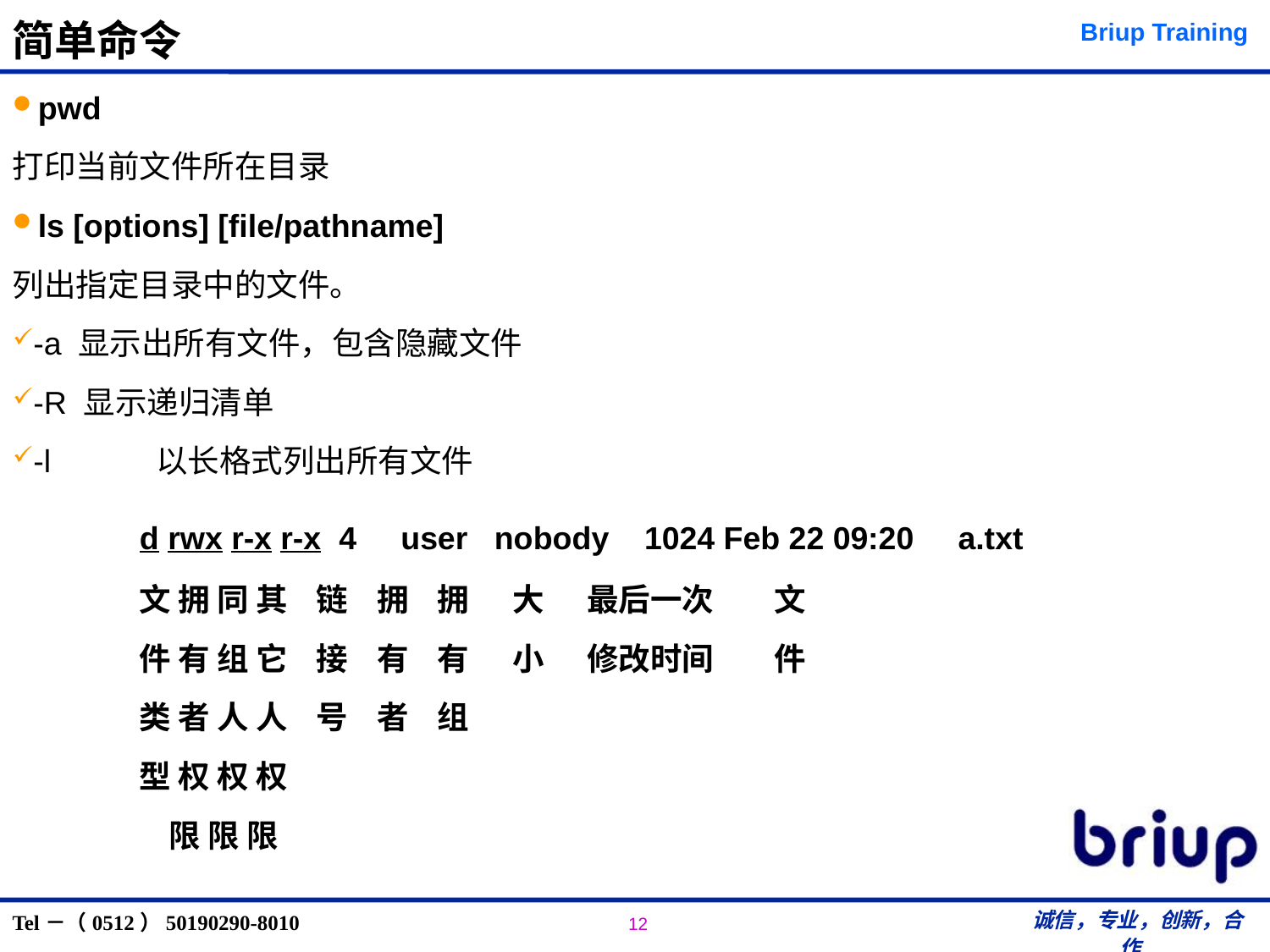

# 简单命令
pwd
打印当前文件所在目录
ls [options] [file/pathname]
列出指定目录中的文件。
-a 显示出所有文件，包含隐藏文件
-R 显示递归清单
-l	 以长格式列出所有文件
	d rwx r-x r-x  4     user   nobody    1024 Feb 22 09:20     a.txt
	文 拥 同 其    链    拥    拥      大      最后一次      	文
	件 有 组 它    接    有    有      小      修改时间      	件
	类 者 人 人    号    者    组
	型 权 权 权
	   限 限 限